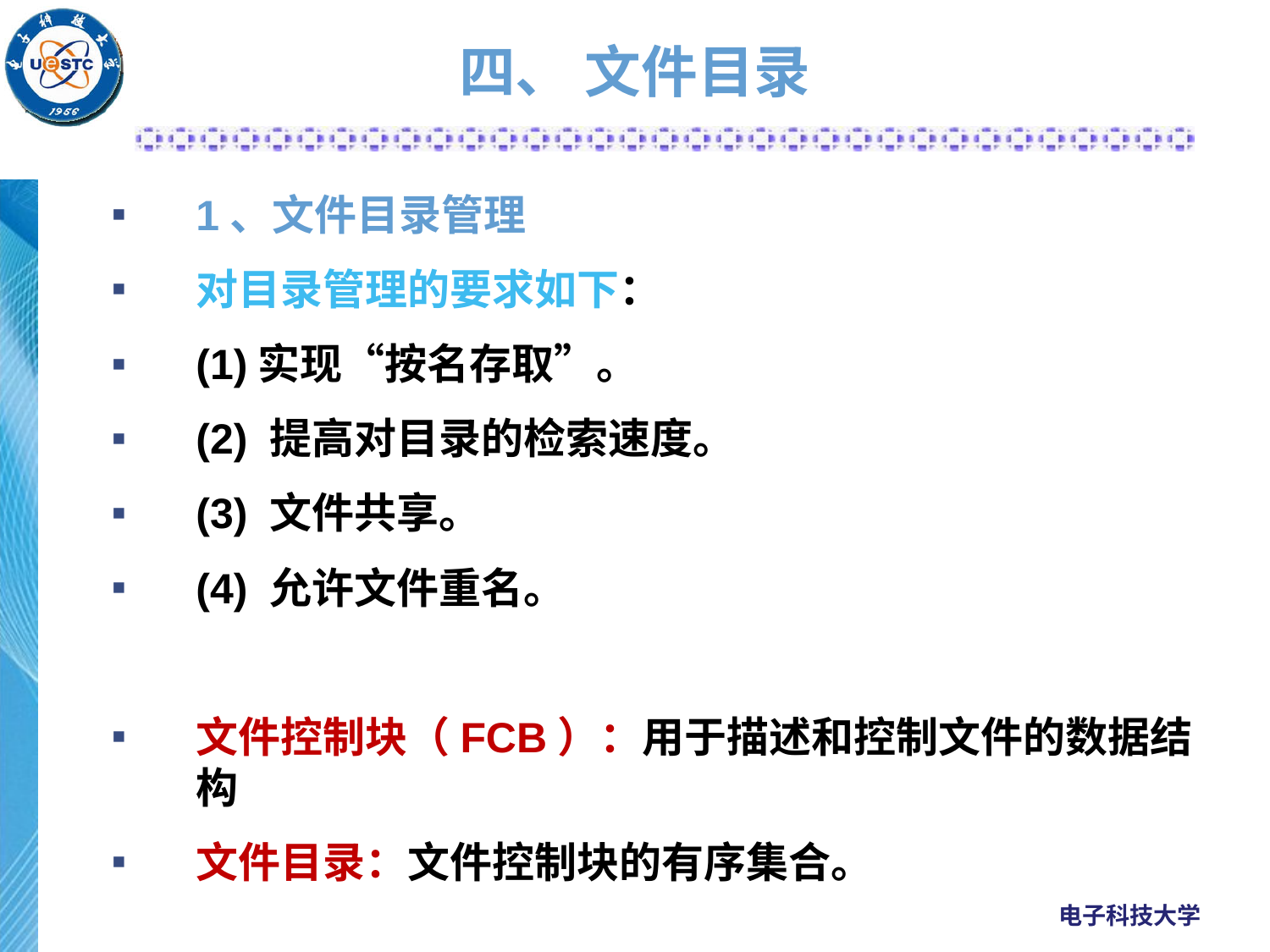

# 四、 文件目录
1、文件目录管理
对目录管理的要求如下：
(1)实现“按名存取”。
(2) 提高对目录的检索速度。
(3) 文件共享。
(4) 允许文件重名。

文件控制块（FCB）：用于描述和控制文件的数据结构
文件目录：文件控制块的有序集合。